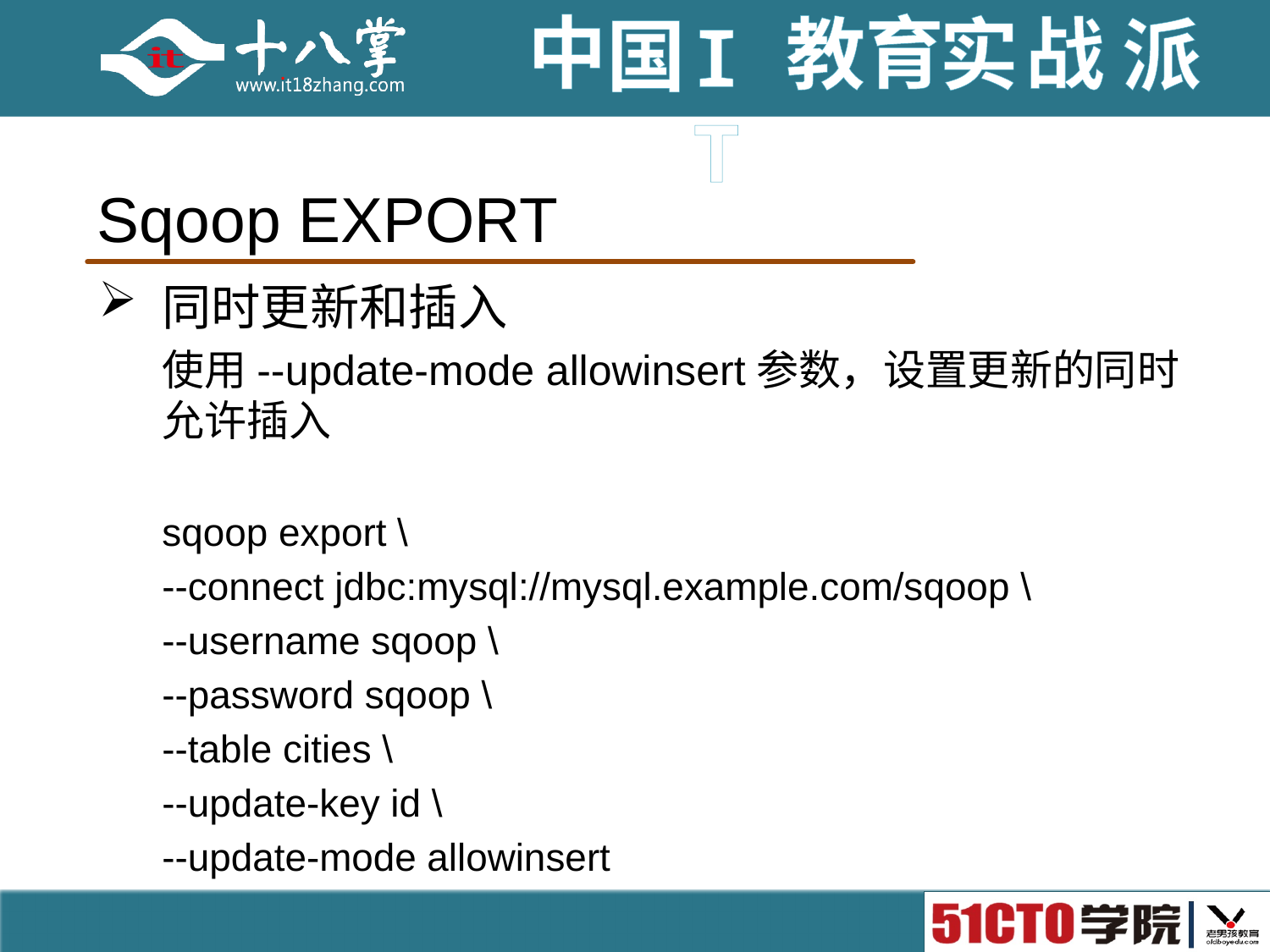

# Sqoop EXPORT
同时更新和插入
使用--update-mode allowinsert参数，设置更新的同时允许插入

sqoop export \
--connect jdbc:mysql://mysql.example.com/sqoop \
--username sqoop \
--password sqoop \
--table cities \
--update-key id \
--update-mode allowinsert